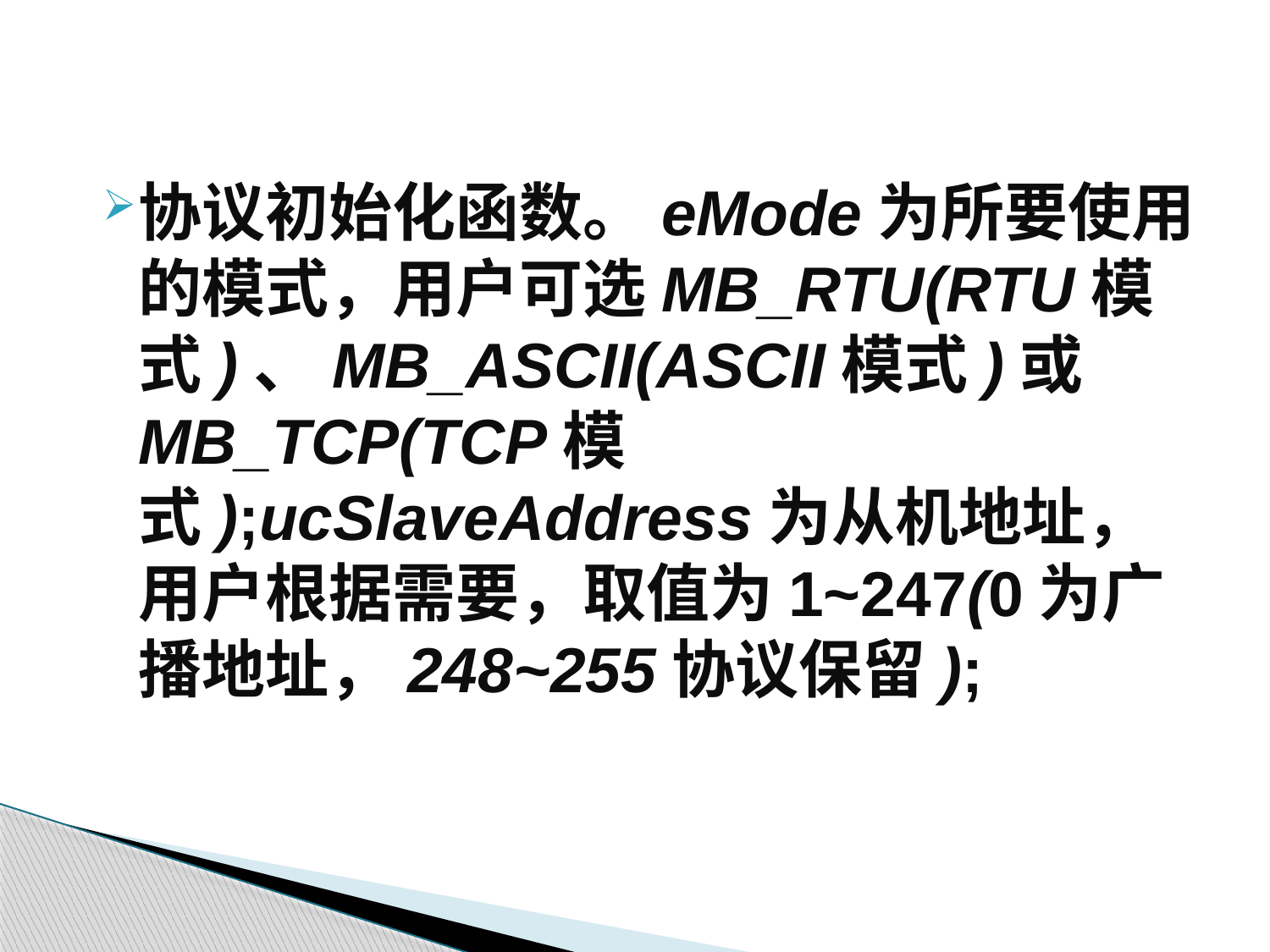

协议初始化函数。eMode为所要使用的模式，用户可选MB_RTU(RTU模式)、MB_ASCII(ASCII模式)或MB_TCP(TCP模式);ucSlaveAddress为从机地址，用户根据需要，取值为1~247(0为广播地址，248~255协议保留);